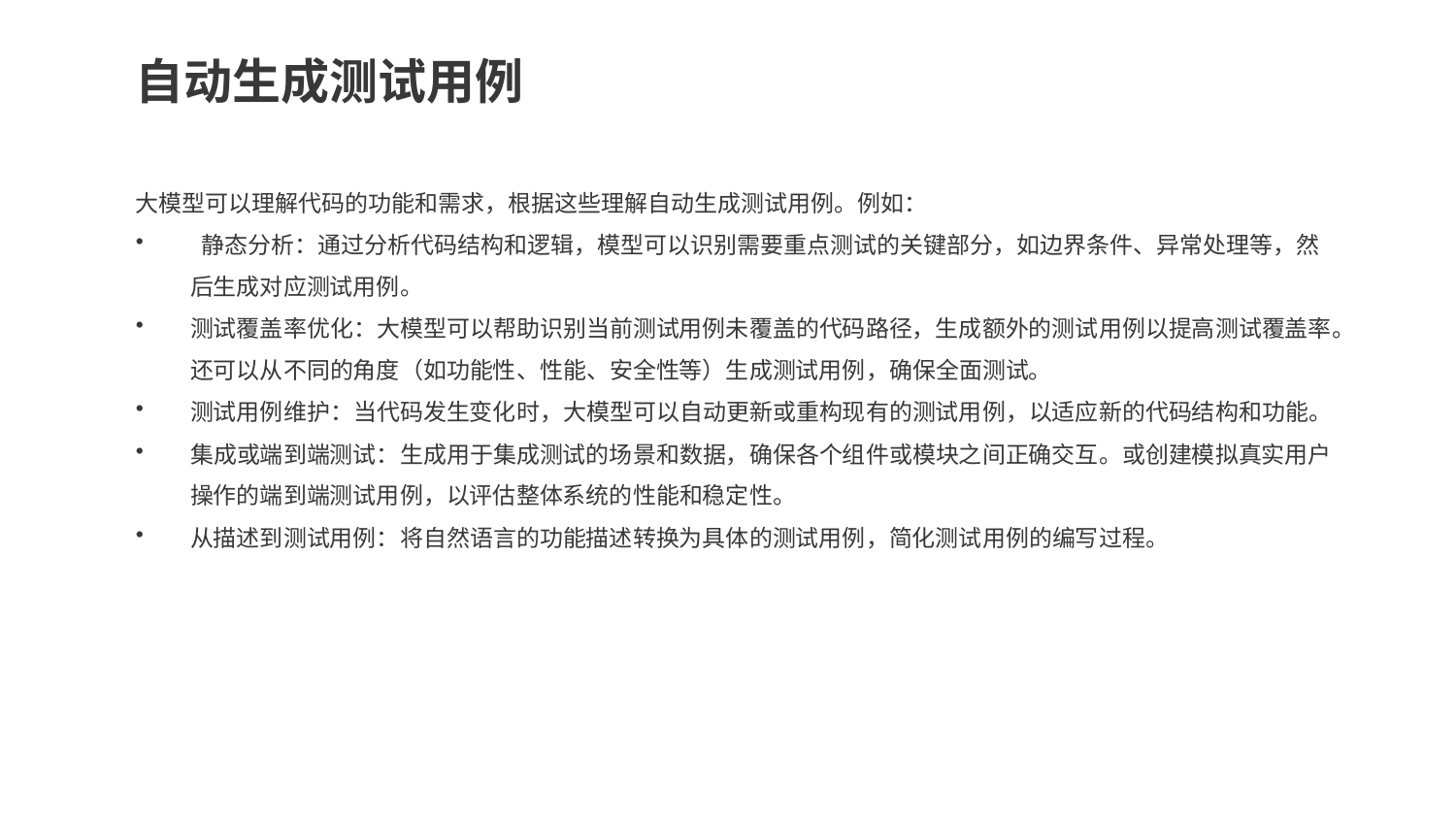

自动生成测试用例
大模型可以理解代码的功能和需求，根据这些理解自动生成测试用例。例如：
 静态分析：通过分析代码结构和逻辑，模型可以识别需要重点测试的关键部分，如边界条件、异常处理等，然后生成对应测试用例。
测试覆盖率优化：大模型可以帮助识别当前测试用例未覆盖的代码路径，生成额外的测试用例以提高测试覆盖率。还可以从不同的角度（如功能性、性能、安全性等）生成测试用例，确保全面测试。
测试用例维护：当代码发生变化时，大模型可以自动更新或重构现有的测试用例，以适应新的代码结构和功能。
集成或端到端测试：生成用于集成测试的场景和数据，确保各个组件或模块之间正确交互。或创建模拟真实用户操作的端到端测试用例，以评估整体系统的性能和稳定性。
从描述到测试用例：将自然语言的功能描述转换为具体的测试用例，简化测试用例的编写过程。